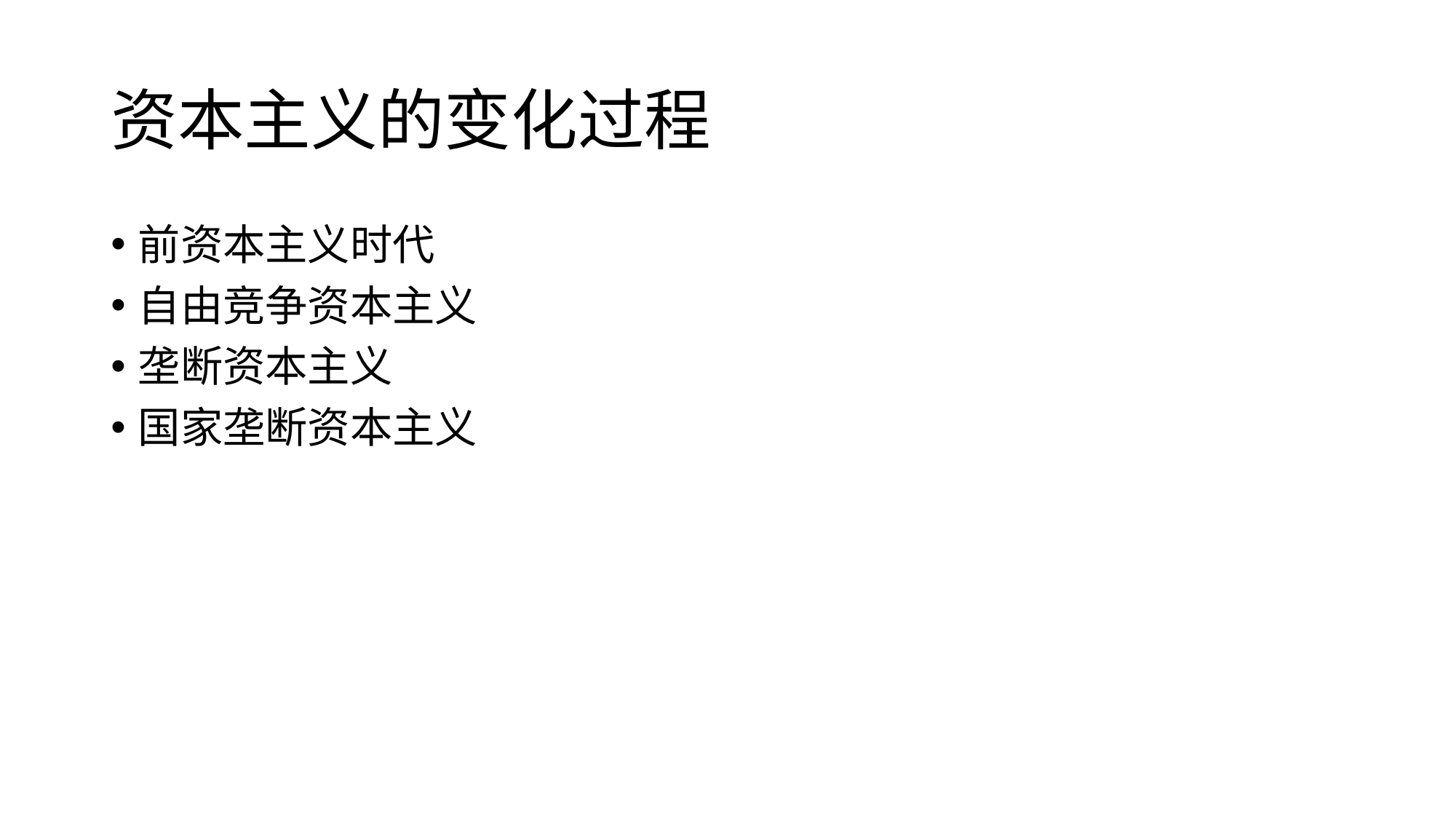

# 资本主义的变化过程
前资本主义时代
自由竞争资本主义
垄断资本主义
国家垄断资本主义